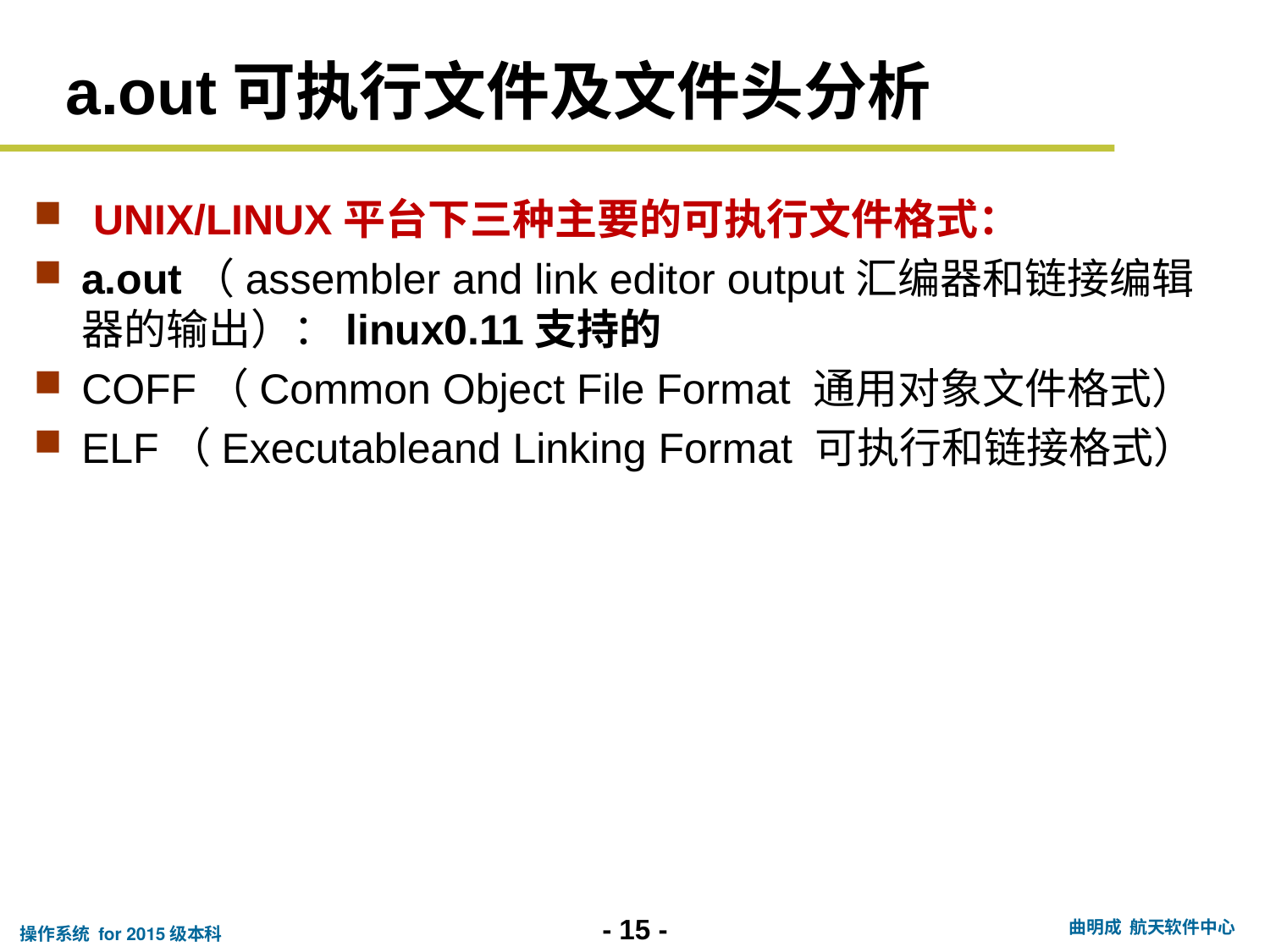

# a.out可执行文件及文件头分析
 UNIX/LINUX平台下三种主要的可执行文件格式：
a.out（assembler and link editor output汇编器和链接编辑器的输出）：linux0.11支持的
COFF（Common Object File Format 通用对象文件格式）
ELF（Executableand Linking Format 可执行和链接格式）